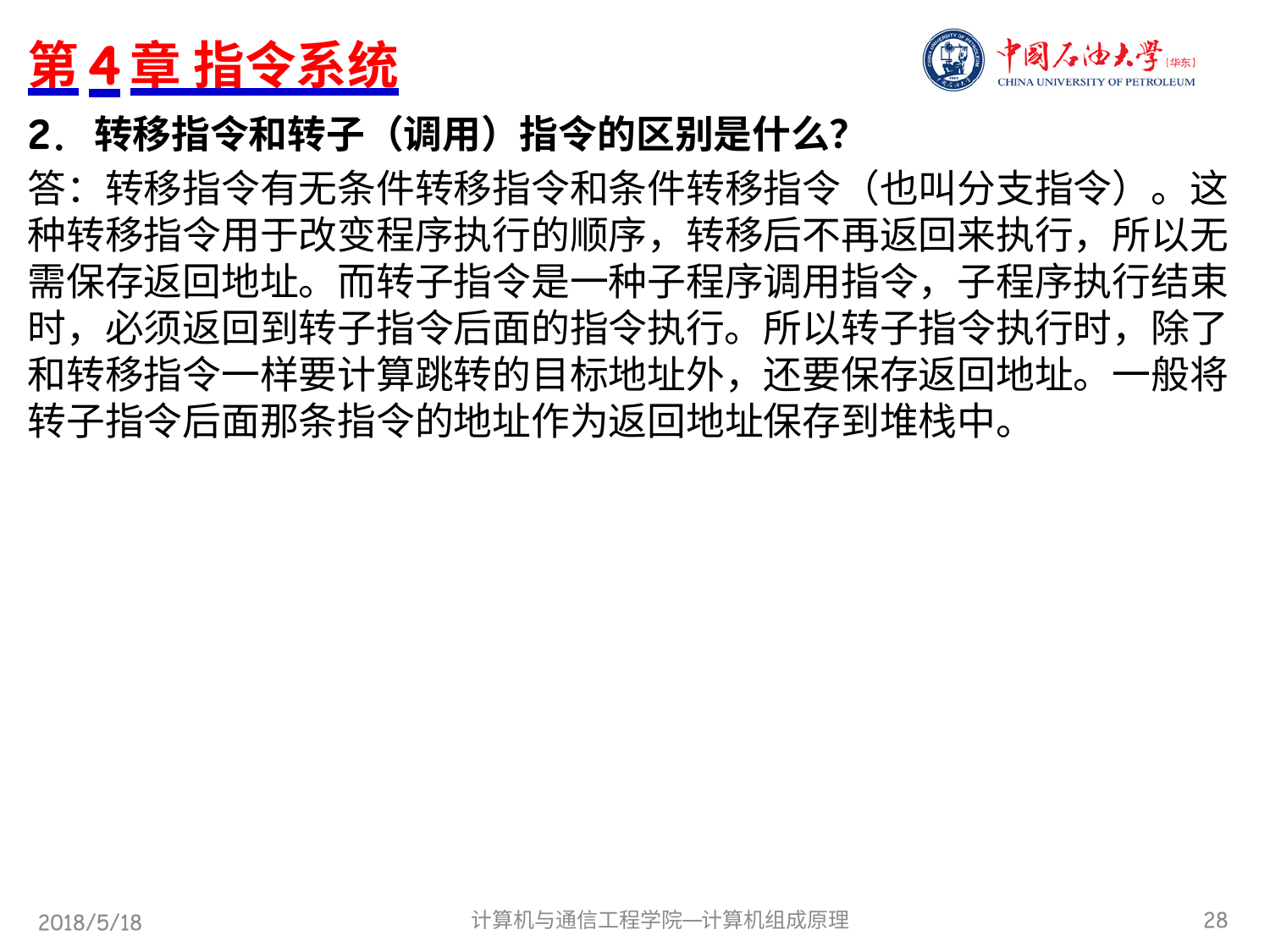

# 第4章 指令系统
2. 转移指令和转子（调用）指令的区别是什么？
答：转移指令有无条件转移指令和条件转移指令（也叫分支指令）。这种转移指令用于改变程序执行的顺序，转移后不再返回来执行，所以无需保存返回地址。而转子指令是一种子程序调用指令，子程序执行结束时，必须返回到转子指令后面的指令执行。所以转子指令执行时，除了和转移指令一样要计算跳转的目标地址外，还要保存返回地址。一般将转子指令后面那条指令的地址作为返回地址保存到堆栈中。
计算机与通信工程学院—计算机组成原理
28
2018/5/18